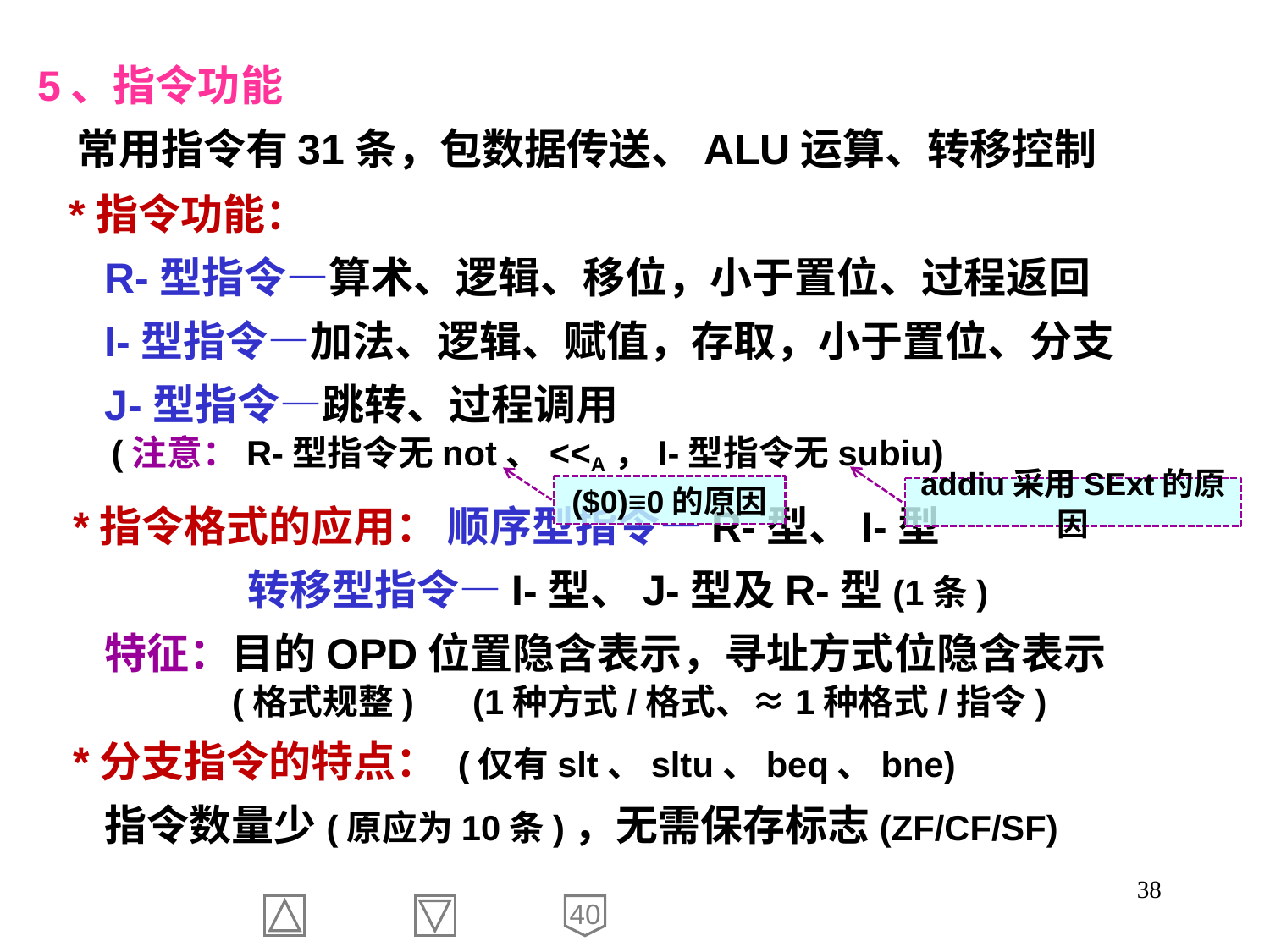

5、指令功能
   常用指令有31条，包数据传送、ALU运算、转移控制
   *指令功能：
      R-型指令—算术、逻辑、移位，小于置位、过程返回
      I-型指令—加法、逻辑、赋值，存取，小于置位、分支
      J-型指令—跳转、过程调用
        (注意：R-型指令无not、<<A，I-型指令无subiu)
($0)≡0的原因
addiu采用SExt的原因
   *指令格式的应用： 顺序型指令—R-型、I-型
                     转移型指令—I-型、J-型及R-型(1条)
      特征：目的OPD位置隐含表示，寻址方式位隐含表示
                    (格式规整)      (1种方式/格式、≈1种格式/指令)
   *分支指令的特点： (仅有slt、sltu、beq、bne)
      指令数量少(原应为10条)，无需保存标志(ZF/CF/SF)
38
40